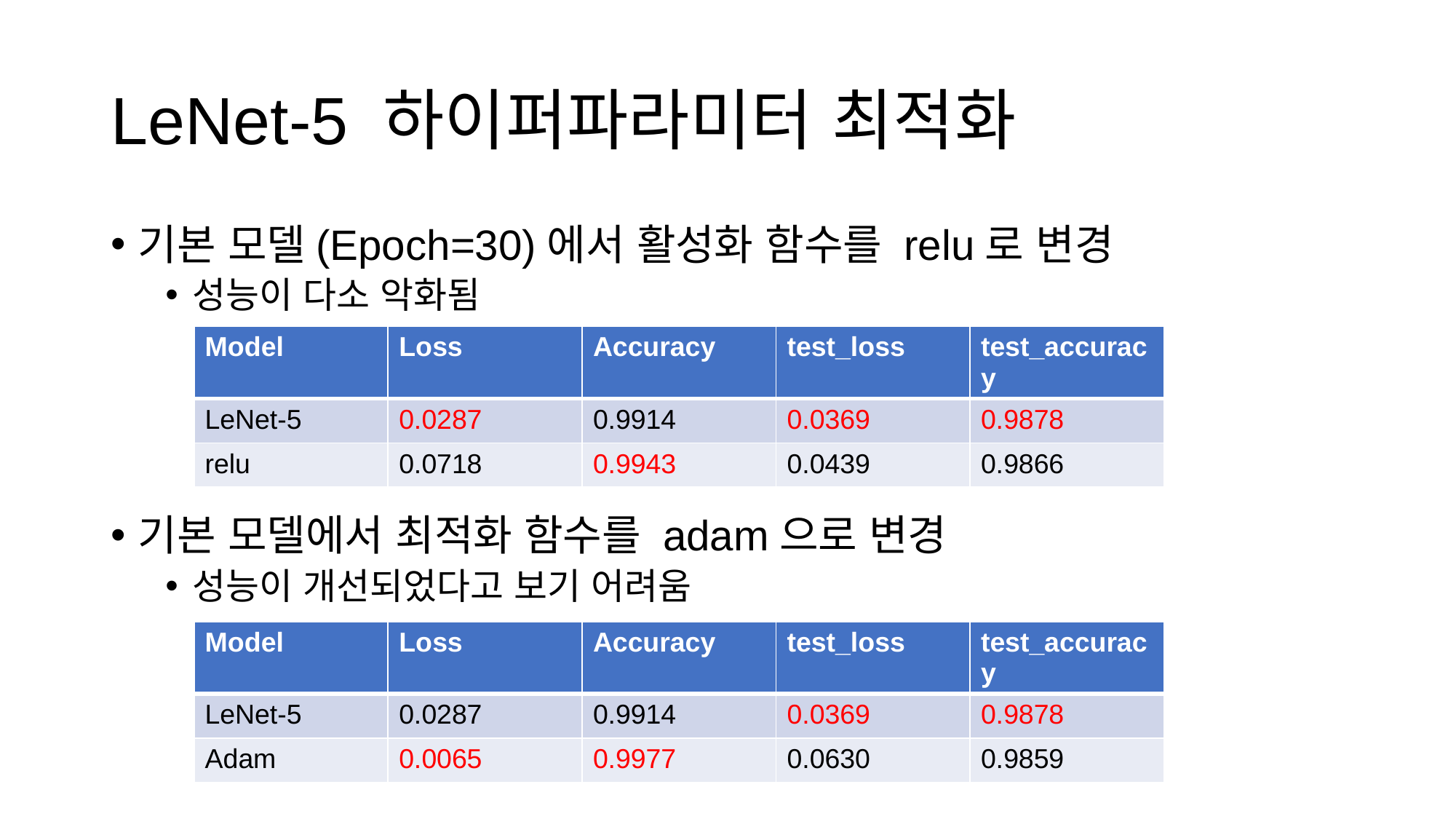

# LeNet-5 하이퍼파라미터 최적화
기본 모델(Epoch=30)에서 활성화 함수를 relu로 변경
성능이 다소 악화됨

기본 모델에서 최적화 함수를 adam으로 변경
성능이 개선되었다고 보기 어려움
| Model | Loss | Accuracy | test\_loss | test\_accuracy |
| --- | --- | --- | --- | --- |
| LeNet-5 | 0.0287 | 0.9914 | 0.0369 | 0.9878 |
| relu | 0.0718 | 0.9943 | 0.0439 | 0.9866 |
| Model | Loss | Accuracy | test\_loss | test\_accuracy |
| --- | --- | --- | --- | --- |
| LeNet-5 | 0.0287 | 0.9914 | 0.0369 | 0.9878 |
| Adam | 0.0065 | 0.9977 | 0.0630 | 0.9859 |